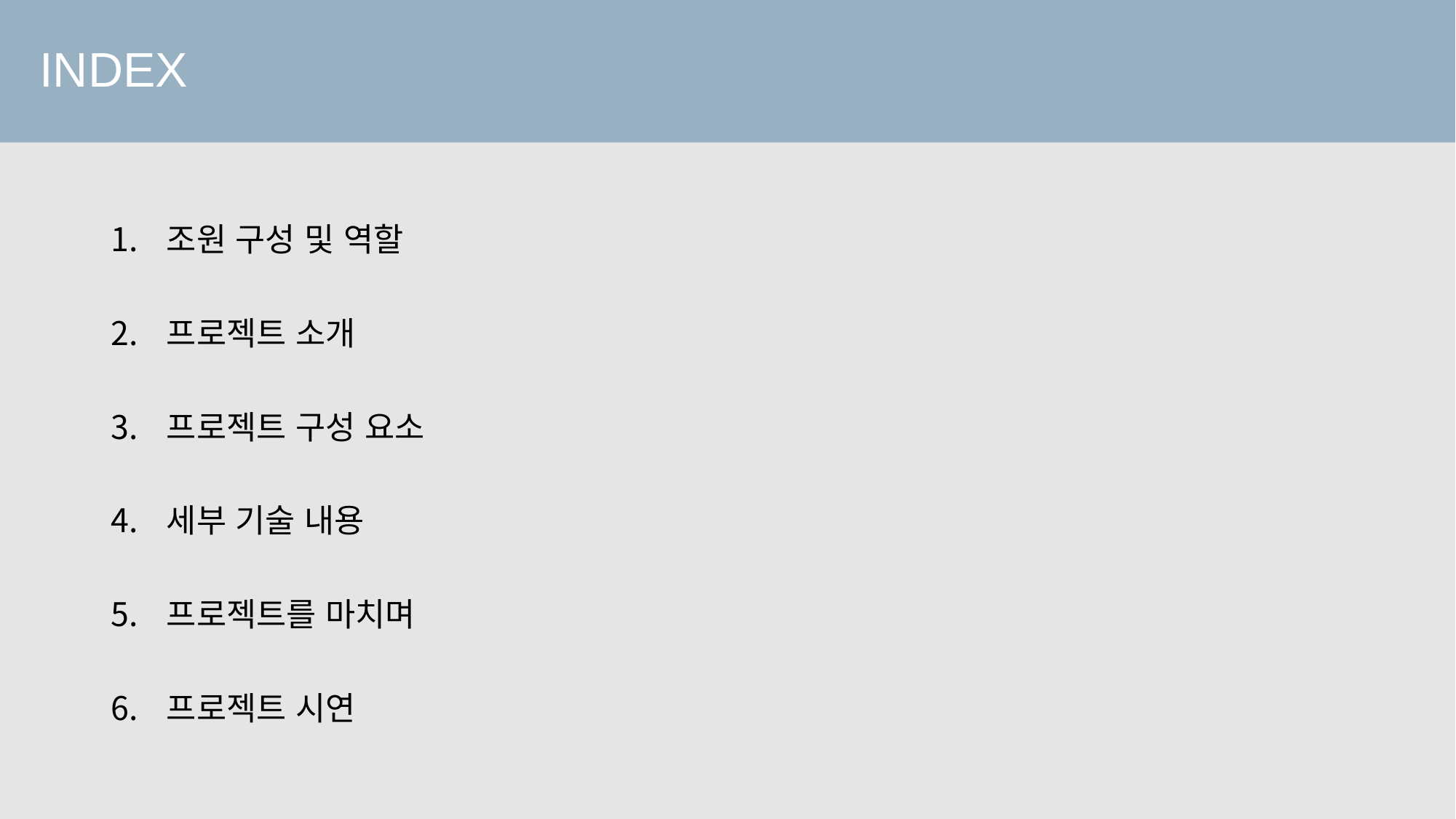

# INDEX
조원 구성 및 역할

프로젝트 소개

프로젝트 구성 요소

세부 기술 내용

프로젝트를 마치며

프로젝트 시연